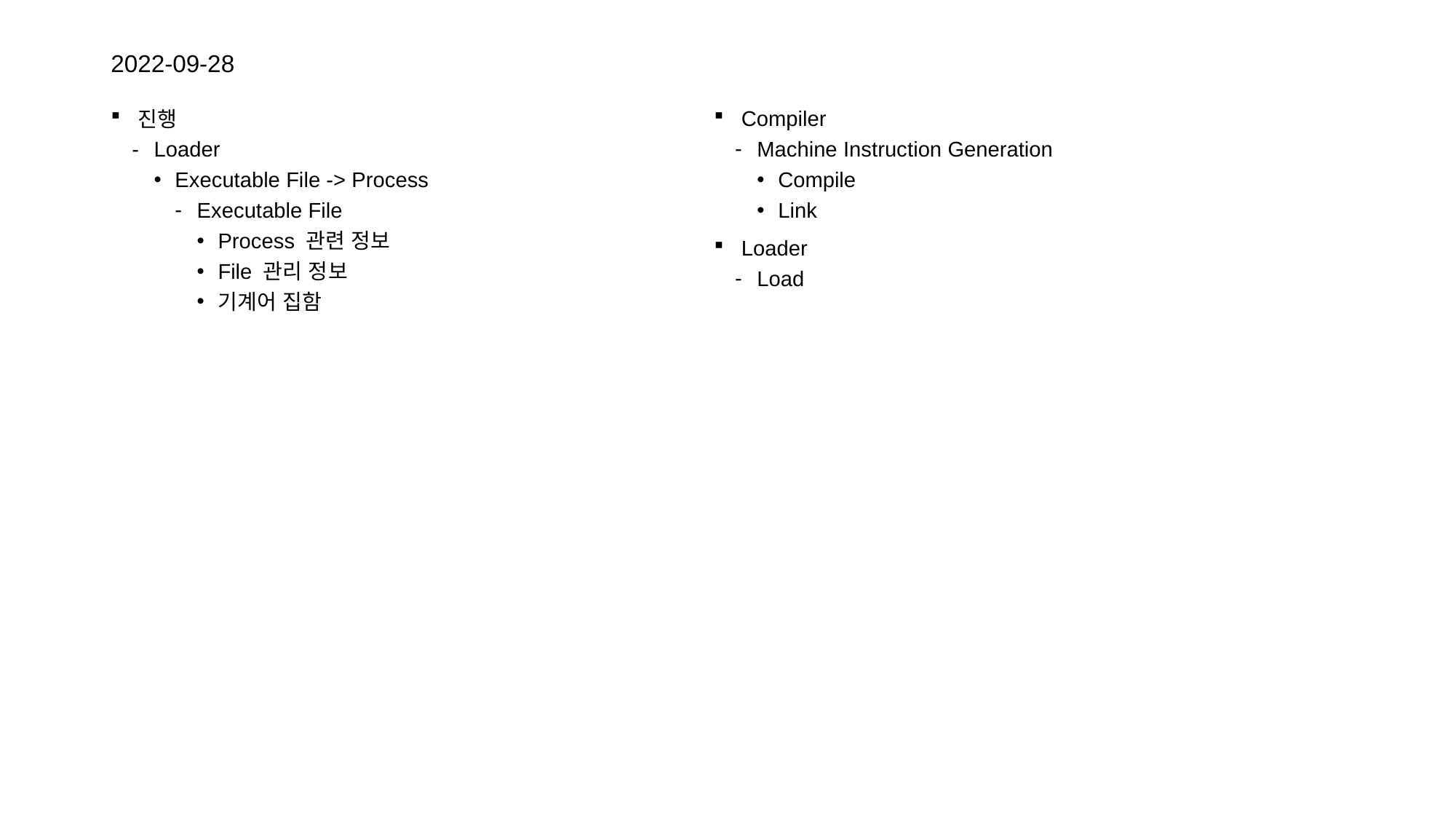

# 2022-09-28
Compiler
Machine Instruction Generation
Compile
Link
Loader
Load
진행
Loader
Executable File -> Process
Executable File
Process 관련 정보
File 관리 정보
기계어 집함